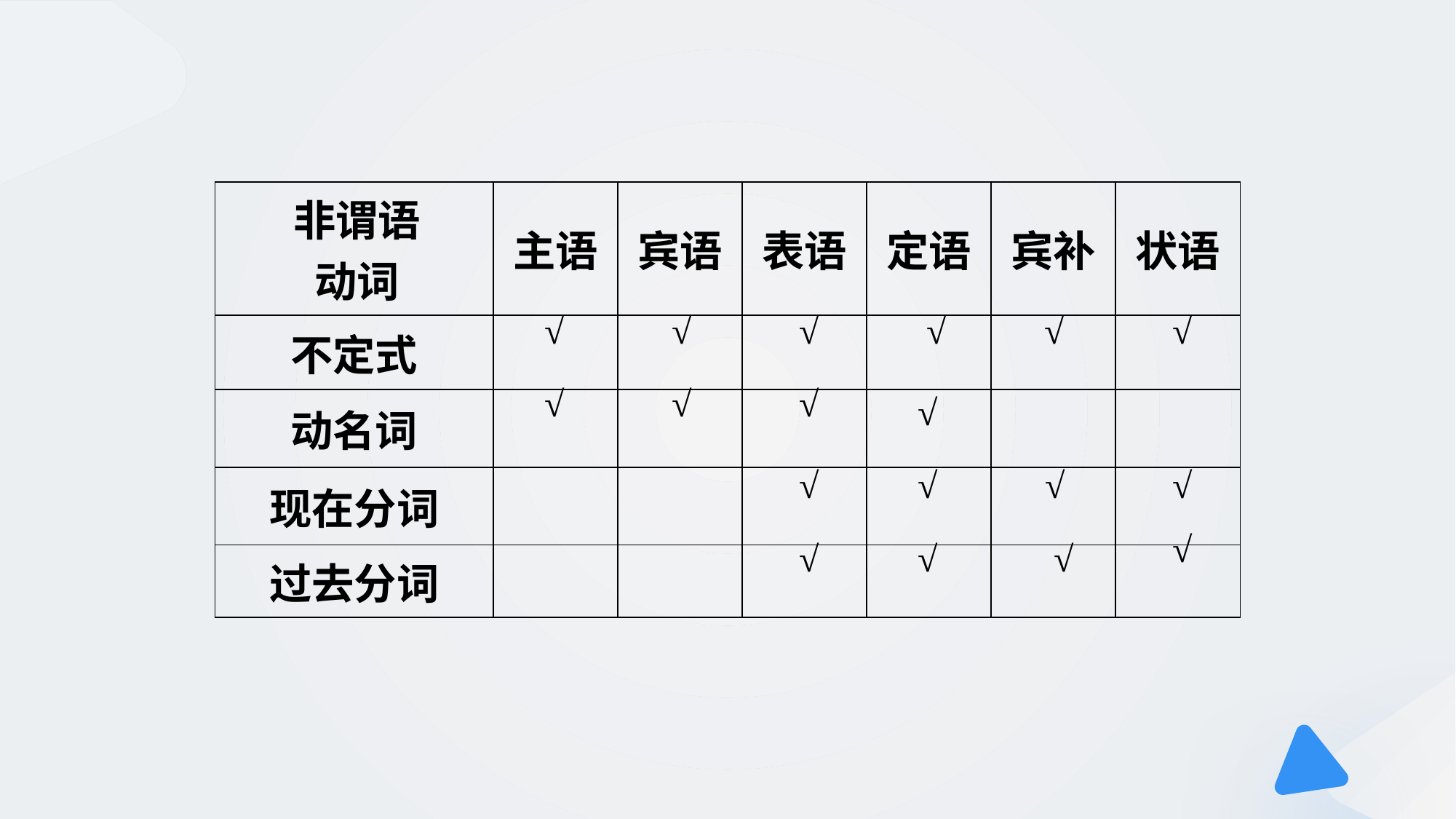

| 非谓语 动词 | 主语 | 宾语 | 表语 | 定语 | 宾补 | 状语 |
| --- | --- | --- | --- | --- | --- | --- |
| 不定式 |  |  |  |  |  |  |
| 动名词 |  |  |  |  |  |  |
| 现在分词 |  |  |  |  |  |  |
| 过去分词 |  |  |  |  |  |  |
√
√
√
√
√
√
√
√
√
√
√
√
√
√
√
√
√
√